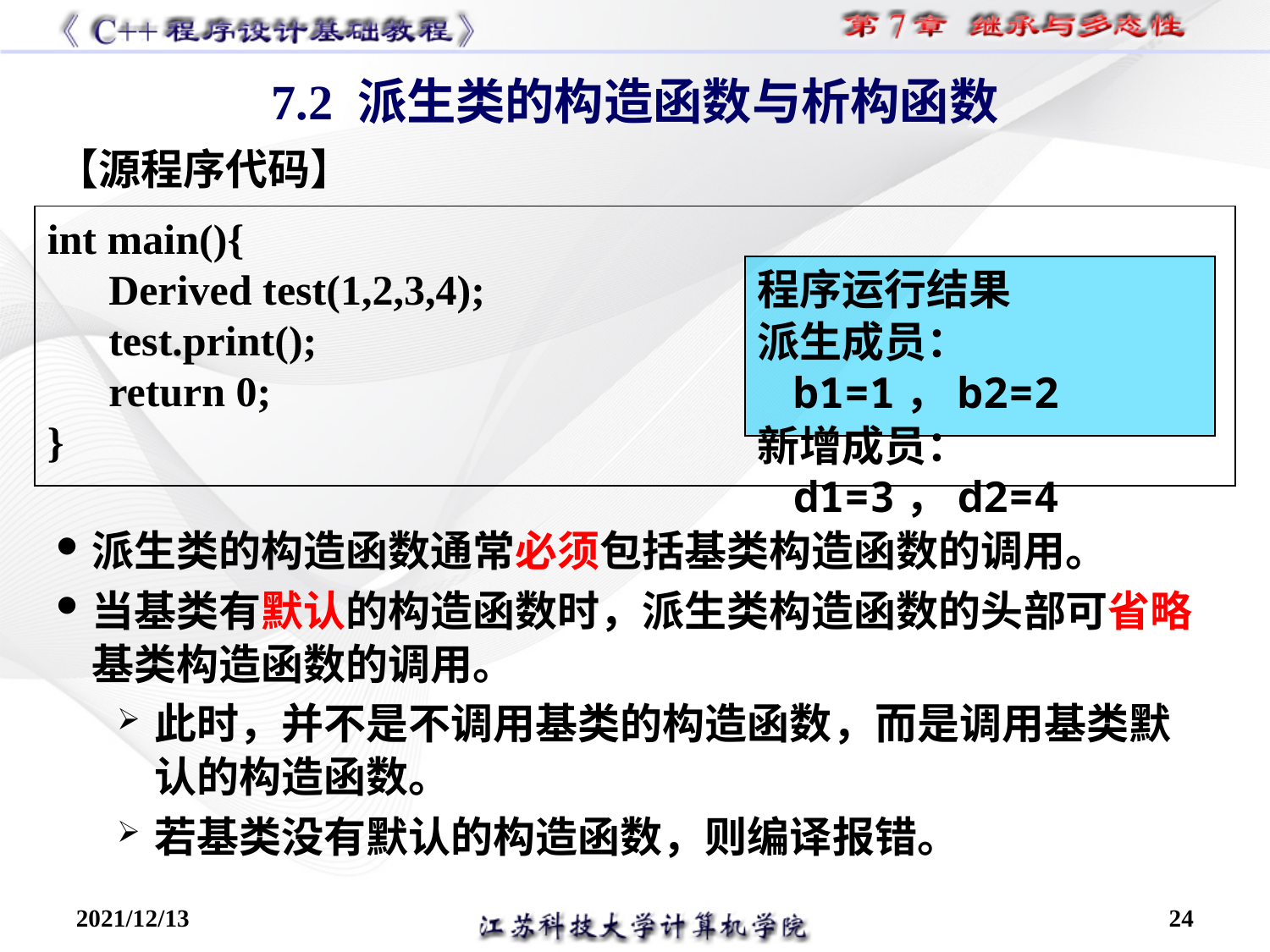

7.2 派生类的构造函数与析构函数
【源程序代码】
int main(){
Derived test(1,2,3,4);
test.print();
return 0;
}
程序运行结果
派生成员：b1=1，b2=2
新增成员：d1=3，d2=4
派生类的构造函数通常必须包括基类构造函数的调用。
当基类有默认的构造函数时，派生类构造函数的头部可省略基类构造函数的调用。
此时，并不是不调用基类的构造函数，而是调用基类默认的构造函数。
若基类没有默认的构造函数，则编译报错。